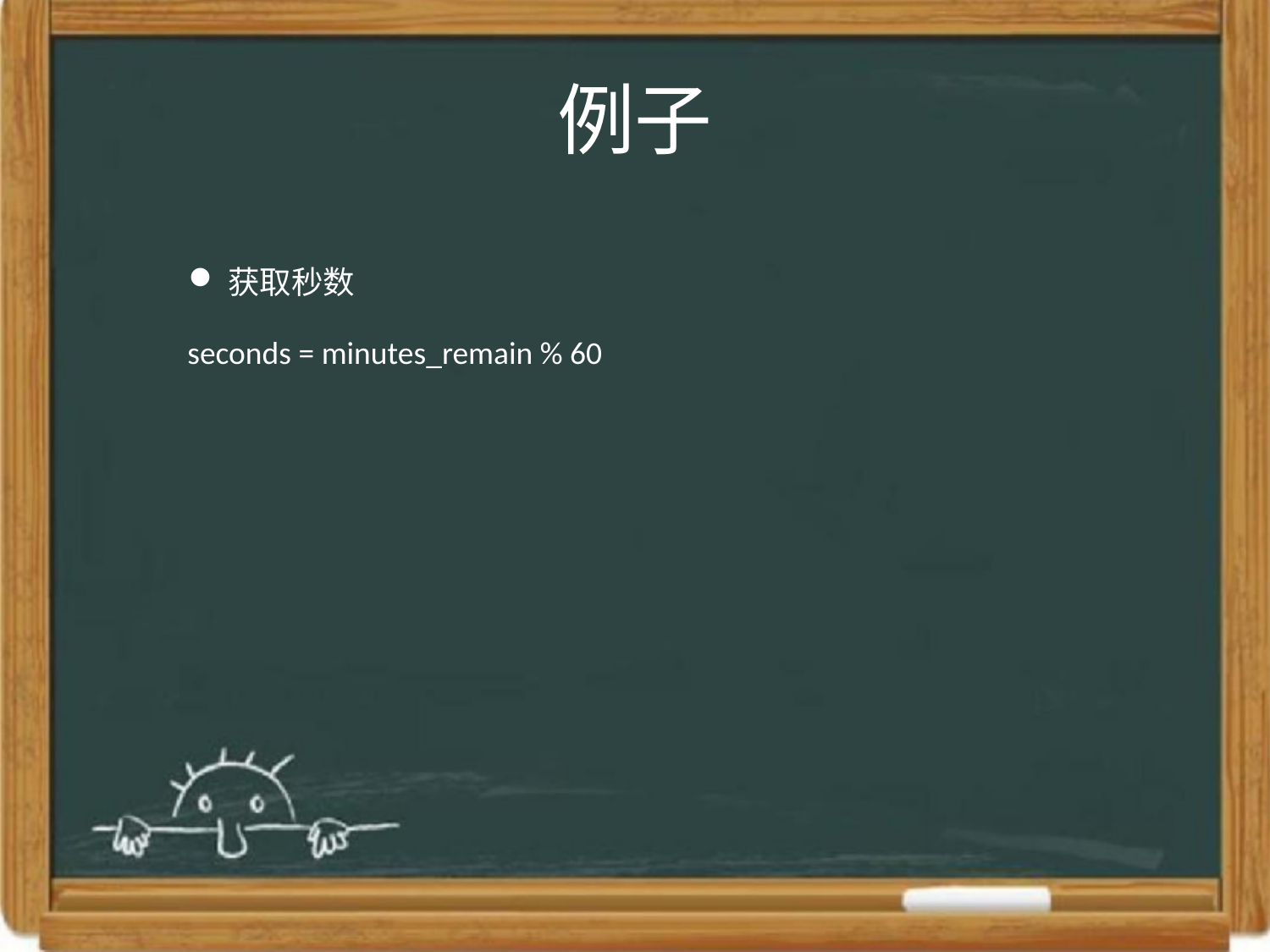

# 例子
获取秒数
seconds = minutes_remain % 60